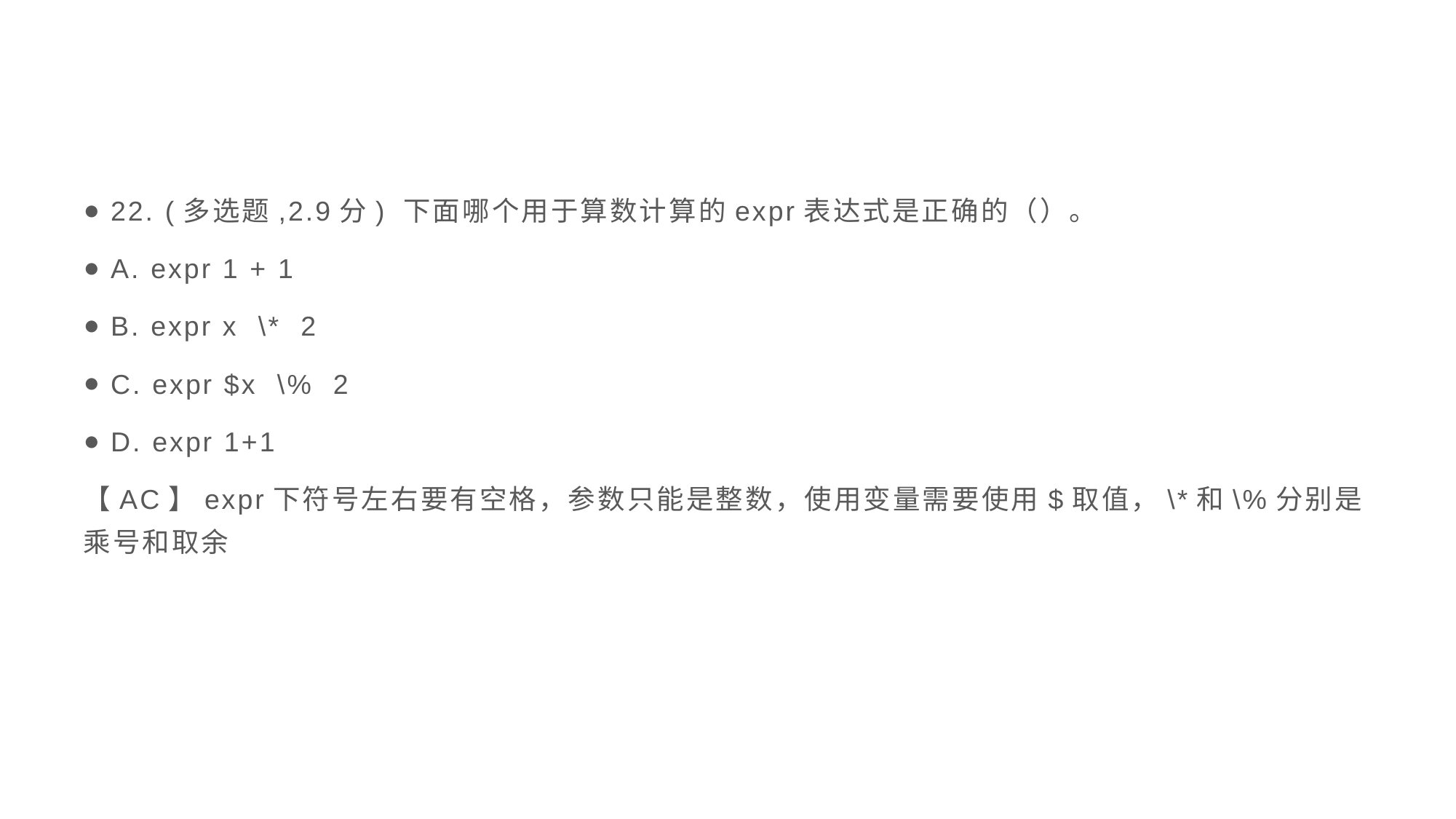

#
22. (多选题,2.9分) 下面哪个用于算数计算的expr表达式是正确的（）。
A. expr 1 + 1
B. expr x  \*  2
C. expr $x  \%  2
D. expr 1+1
【AC】expr下符号左右要有空格，参数只能是整数，使用变量需要使用$取值，\*和\%分别是乘号和取余